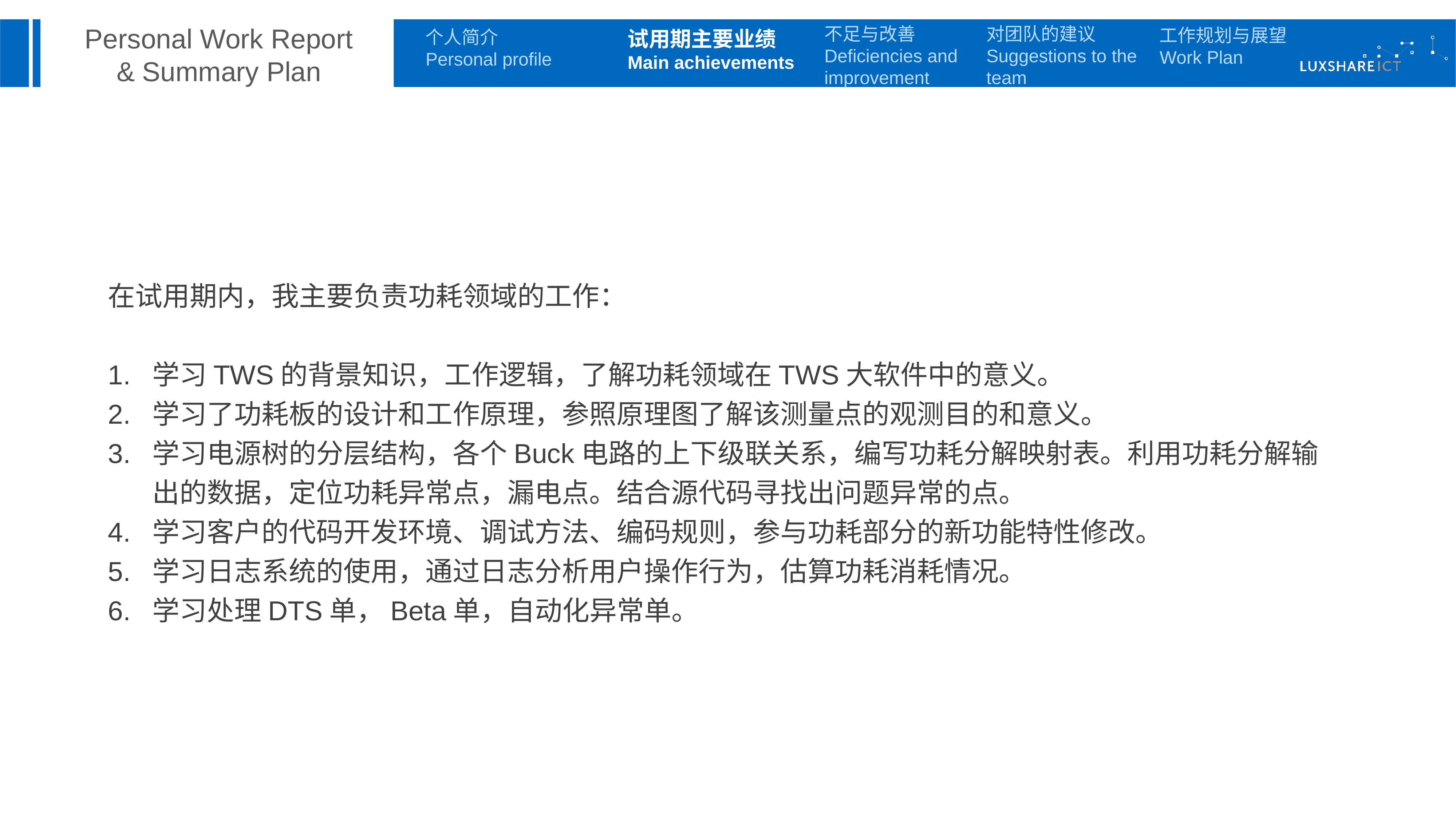

对团队的建议
Suggestions to the team
不足与改善
Deficiencies and improvement
工作规划与展望
Work Plan
个人简介
Personal profile

试用期主要业绩
Main achievements
在试用期内，我主要负责功耗领域的工作：

学习TWS的背景知识，工作逻辑，了解功耗领域在TWS大软件中的意义。
学习了功耗板的设计和工作原理，参照原理图了解该测量点的观测目的和意义。
学习电源树的分层结构，各个Buck电路的上下级联关系，编写功耗分解映射表。利用功耗分解输出的数据，定位功耗异常点，漏电点。结合源代码寻找出问题异常的点。
学习客户的代码开发环境、调试方法、编码规则，参与功耗部分的新功能特性修改。
学习日志系统的使用，通过日志分析用户操作行为，估算功耗消耗情况。
学习处理DTS单，Beta单，自动化异常单。